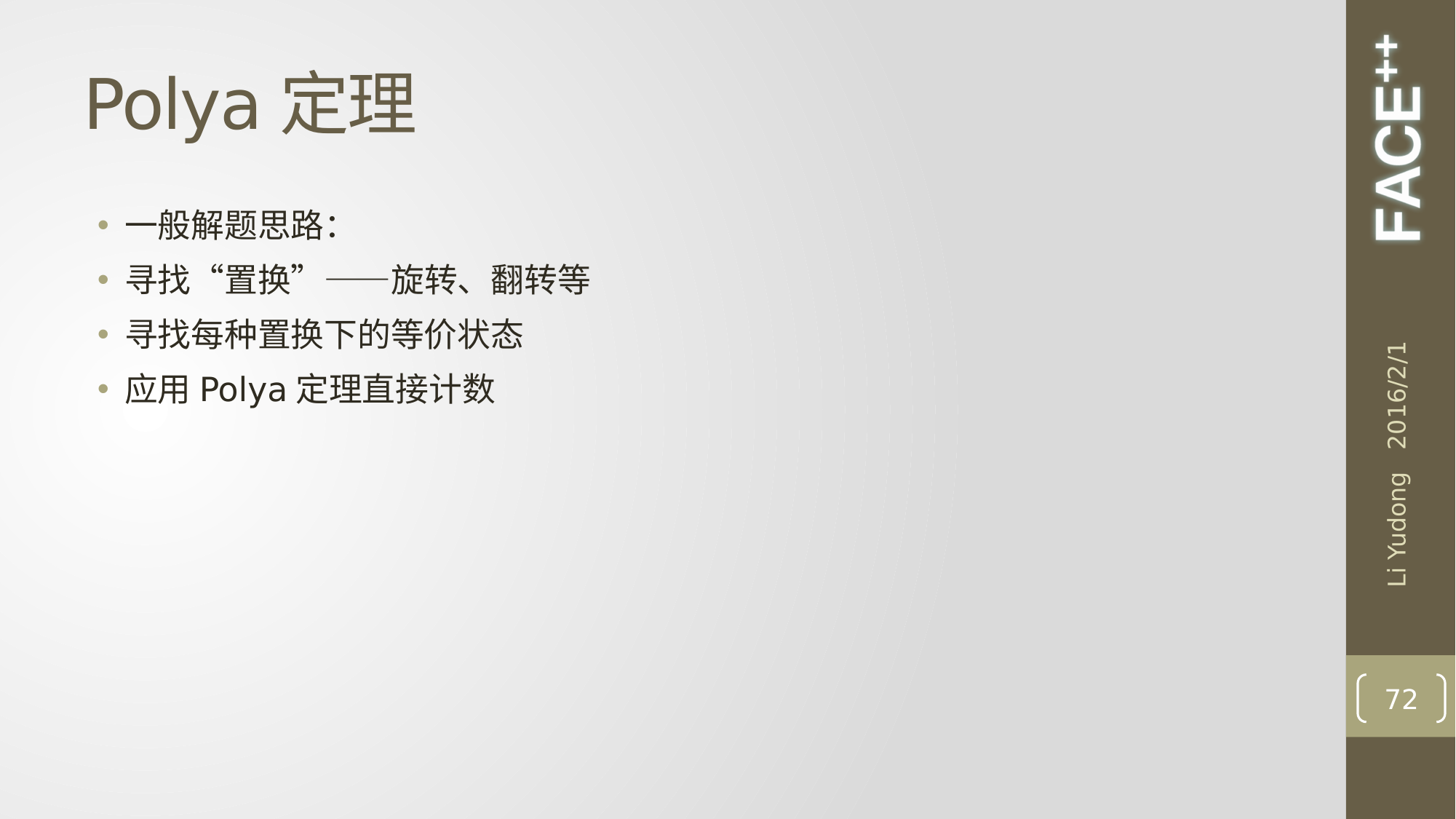

# Polya定理
一般解题思路：
寻找“置换”——旋转、翻转等
寻找每种置换下的等价状态
应用Polya定理直接计数

2016/2/1
Li Yudong
72